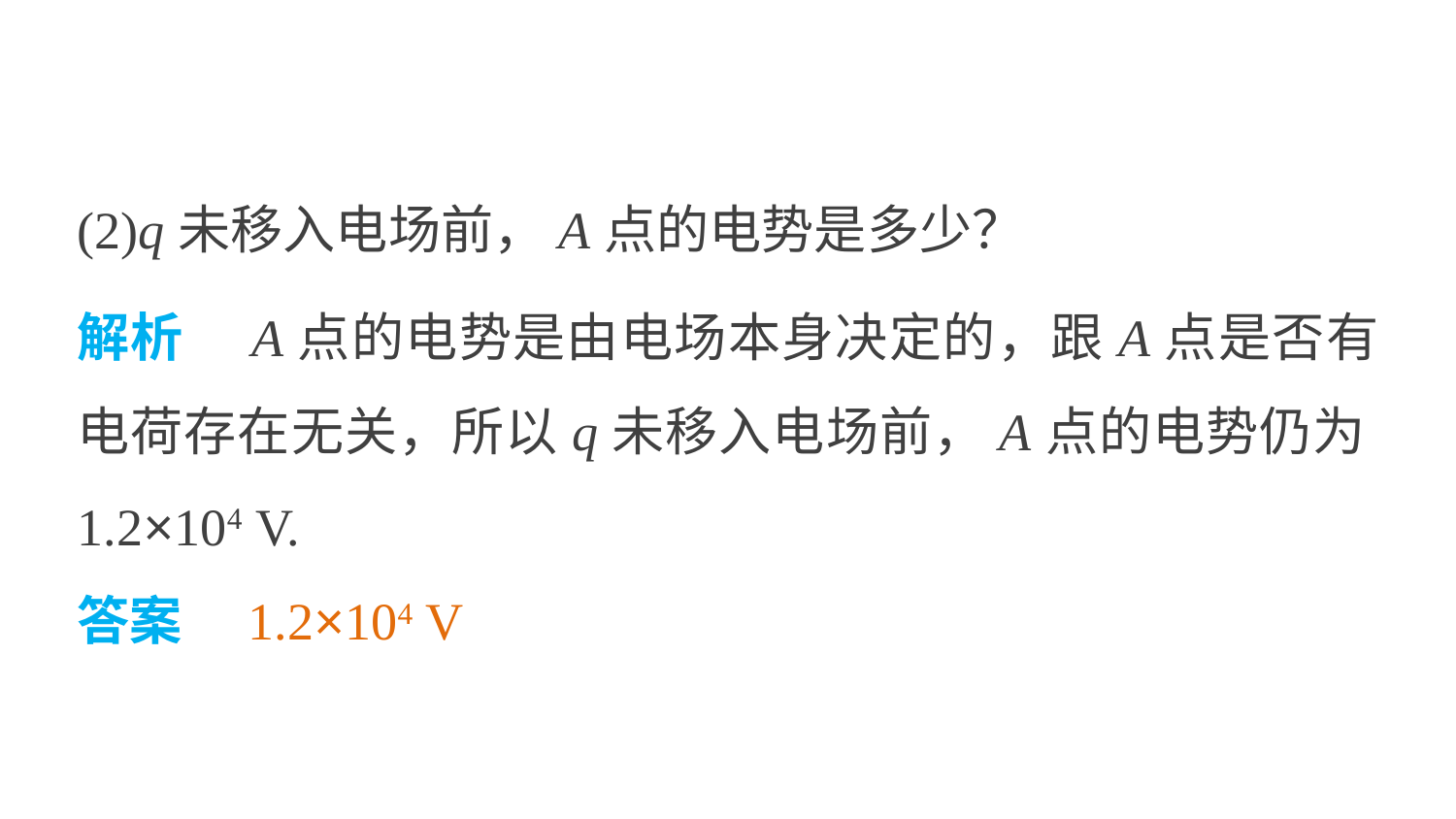

(2)q未移入电场前，A点的电势是多少？
解析　A点的电势是由电场本身决定的，跟A点是否有电荷存在无关，所以q未移入电场前，A点的电势仍为1.2×104 V.
答案　1.2×104 V